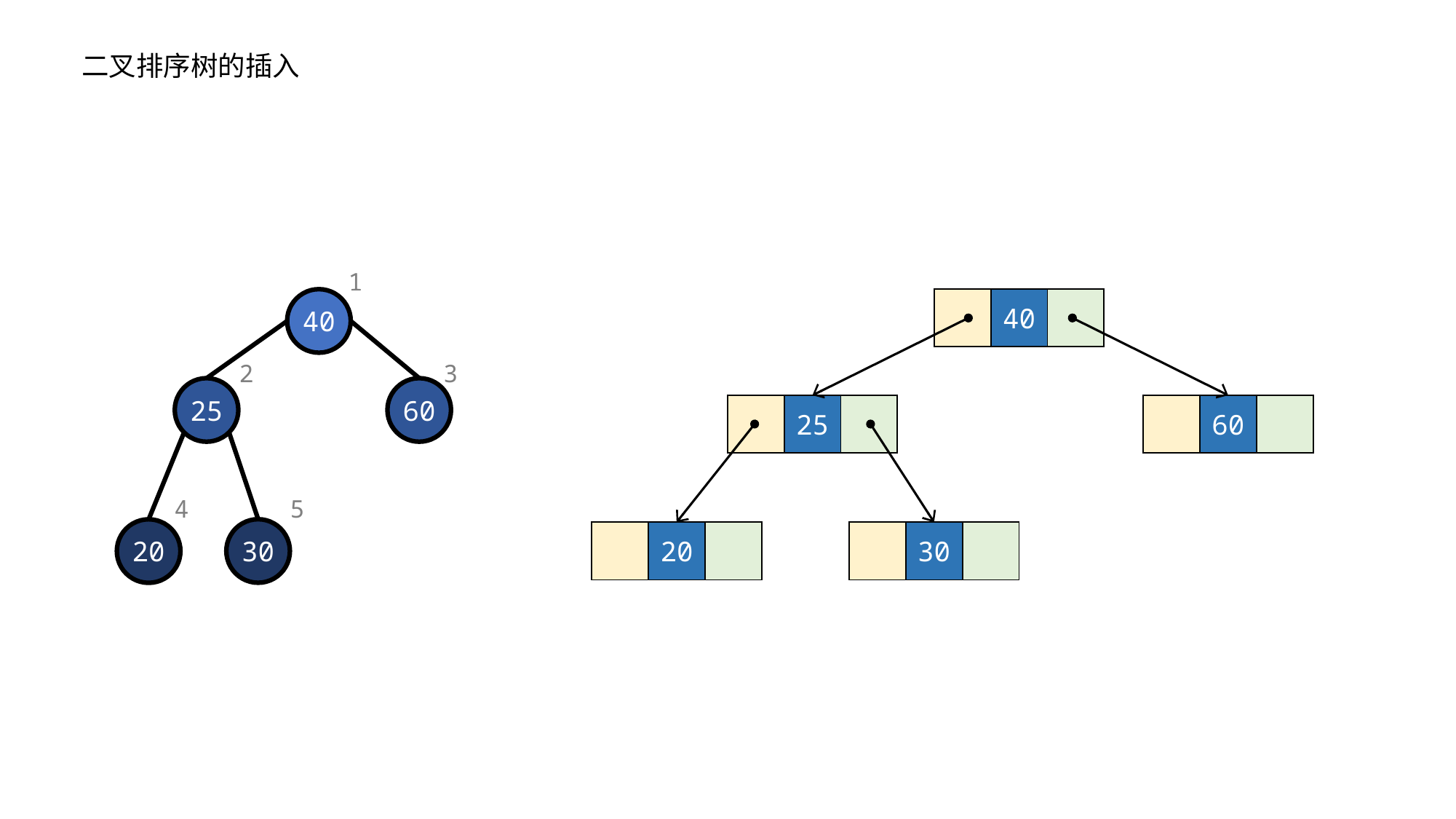

二叉排序树的插入
1
40
|  | 40 |  |
| --- | --- | --- |
2
3
25
60
|  | 25 |  |
| --- | --- | --- |
|  | 60 |  |
| --- | --- | --- |
4
5
30
20
|  | 20 |  |
| --- | --- | --- |
|  | 30 |  |
| --- | --- | --- |